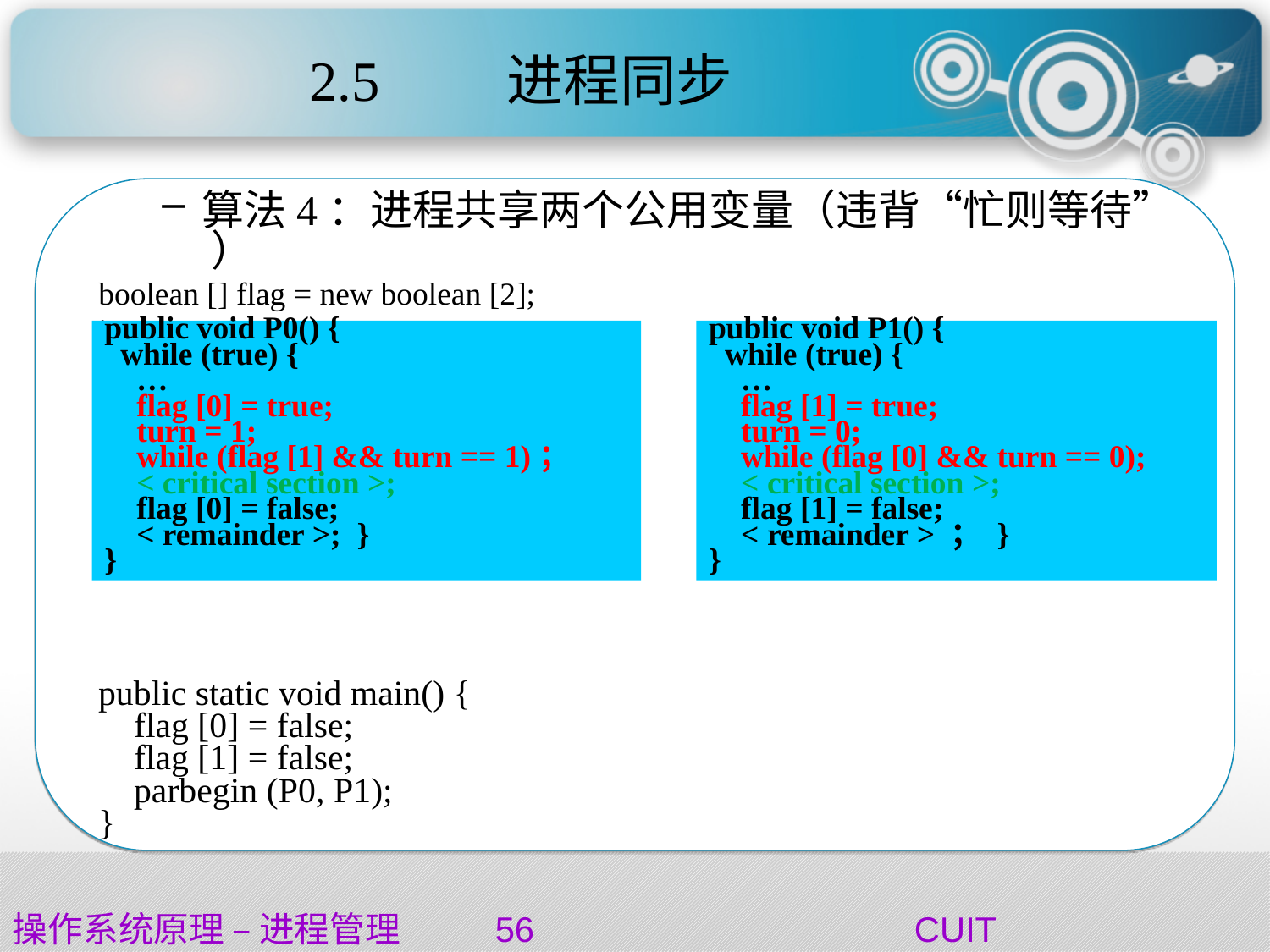

# 2.5	     进程同步
算法4：进程共享两个公用变量（违背“忙则等待” ）
boolean [] flag = new boolean [2];
int  turn =0;
public void P1() {
  while (true) {
    …
    flag [1] = true;
    turn = 0;
    while (flag [0] && turn == 0);
    < critical section >;
    flag [1] = false;
    < remainder > ； }
}
public void P0() {
  while (true) {
    …
    flag [0] = true;
    turn = 1;
    while (flag [1] && turn == 1)；
    < critical section >;
    flag [0] = false;
    < remainder >;  }
}
public static void main() {
    flag [0] = false;
    flag [1] = false;
    parbegin (P0, P1);
}